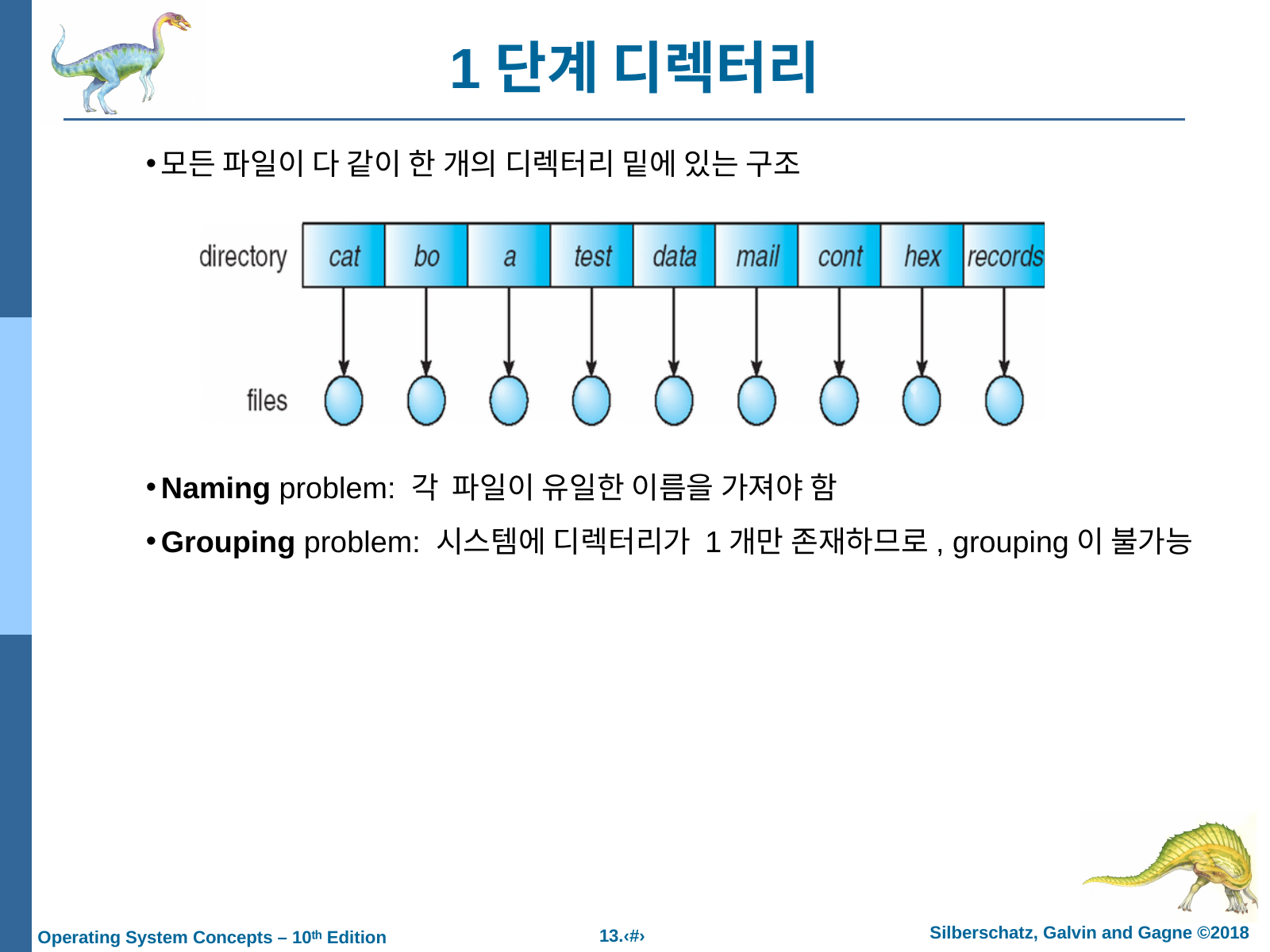

1단계 디렉터리

모든 파일이 다 같이 한 개의 디렉터리 밑에 있는 구조

Naming problem: 각  파일이 유일한 이름을 가져야 함
Grouping problem: 시스템에 디렉터리가 1개만 존재하므로, grouping이 불가능

Silberschatz, Galvin and Gagne ©2018
13.‹#›
Operating System Concepts – 10ᵗʰ Edition